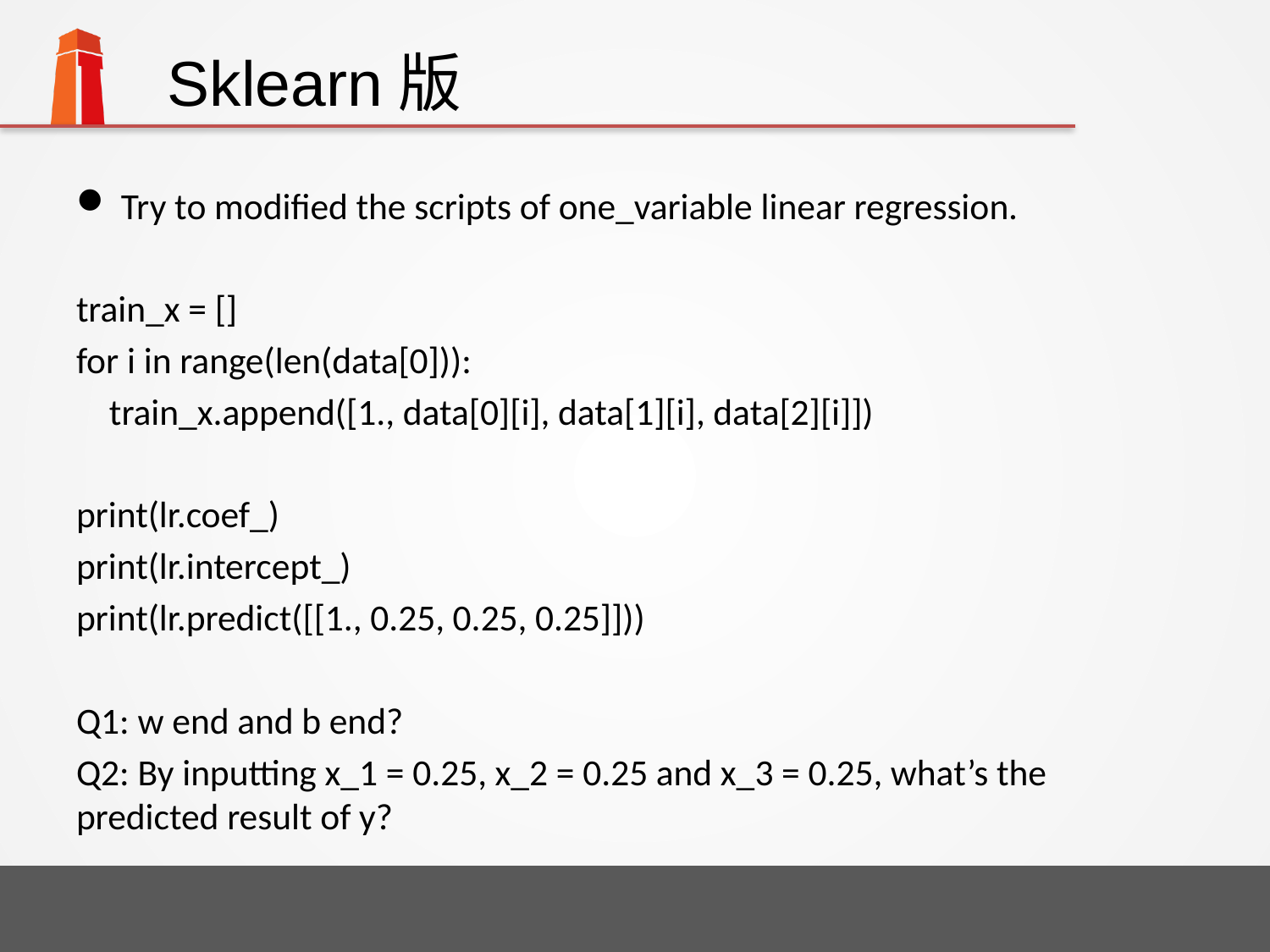

# Sklearn版
Try to modified the scripts of one_variable linear regression.

train_x = []
for i in range(len(data[0])):
    train_x.append([1., data[0][i], data[1][i], data[2][i]])

print(lr.coef_)
print(lr.intercept_)
print(lr.predict([[1., 0.25, 0.25, 0.25]]))

Q1: w end and b end?
Q2: By inputting x_1 = 0.25, x_2 = 0.25 and x_3 = 0.25, what’s the predicted result of y?